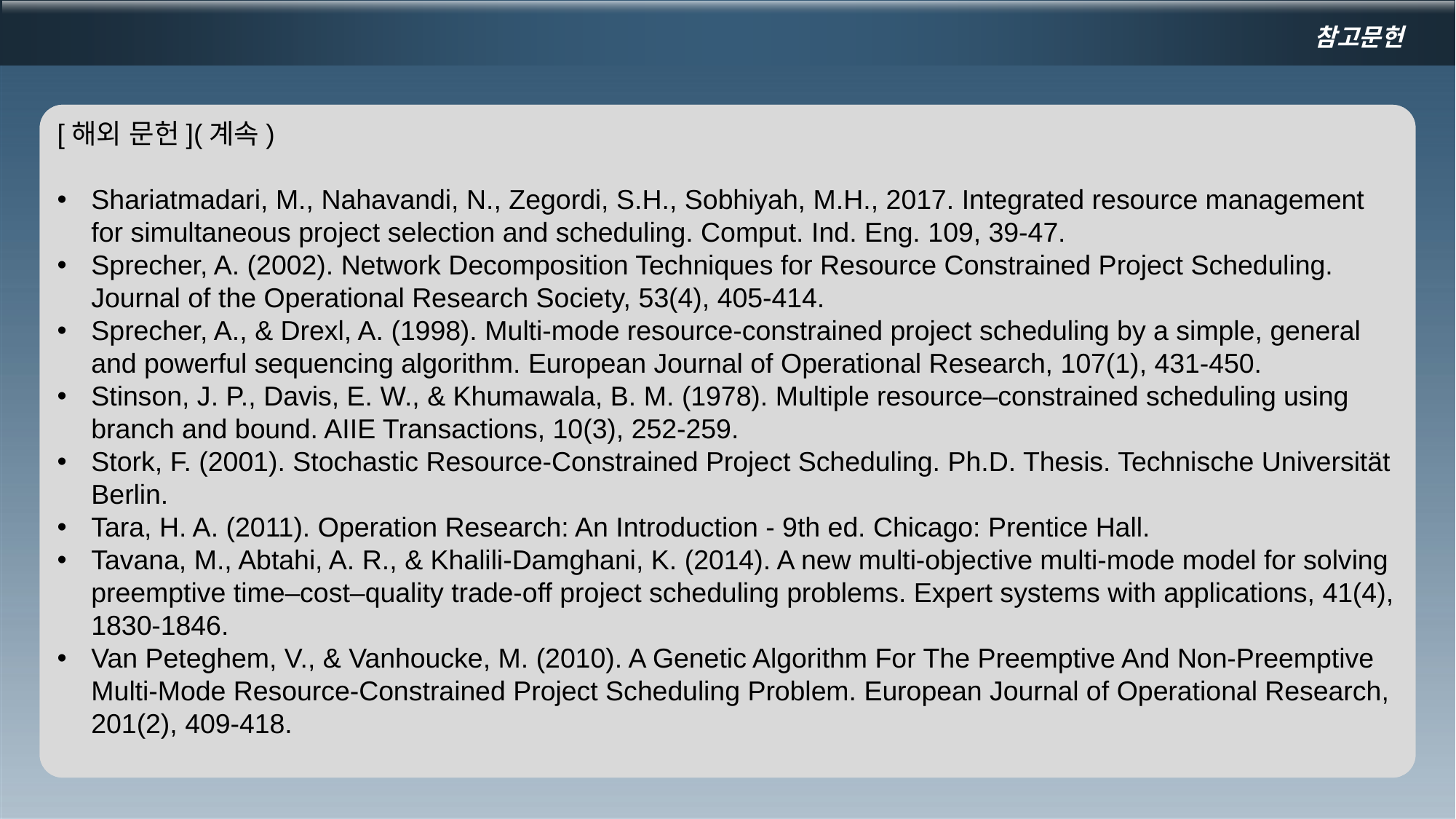

참고문헌
[해외 문헌](계속)

Shariatmadari, M., Nahavandi, N., Zegordi, S.H., Sobhiyah, M.H., 2017. Integrated resource management for simultaneous project selection and scheduling. Comput. Ind. Eng. 109, 39-47.
Sprecher, A. (2002). Network Decomposition Techniques for Resource Constrained Project Scheduling. Journal of the Operational Research Society, 53(4), 405-414.
Sprecher, A., & Drexl, A. (1998). Multi-mode resource-constrained project scheduling by a simple, general and powerful sequencing algorithm. European Journal of Operational Research, 107(1), 431-450.
Stinson, J. P., Davis, E. W., & Khumawala, B. M. (1978). Multiple resource–constrained scheduling using branch and bound. AIIE Transactions, 10(3), 252-259.
Stork, F. (2001). Stochastic Resource-Constrained Project Scheduling. Ph.D. Thesis. Technische Universität Berlin.
Tara, H. A. (2011). Operation Research: An Introduction - 9th ed. Chicago: Prentice Hall.
Tavana, M., Abtahi, A. R., & Khalili-Damghani, K. (2014). A new multi-objective multi-mode model for solving preemptive time–cost–quality trade-off project scheduling problems. Expert systems with applications, 41(4), 1830-1846.
Van Peteghem, V., & Vanhoucke, M. (2010). A Genetic Algorithm For The Preemptive And Non-Preemptive Multi-Mode Resource-Constrained Project Scheduling Problem. European Journal of Operational Research, 201(2), 409-418.